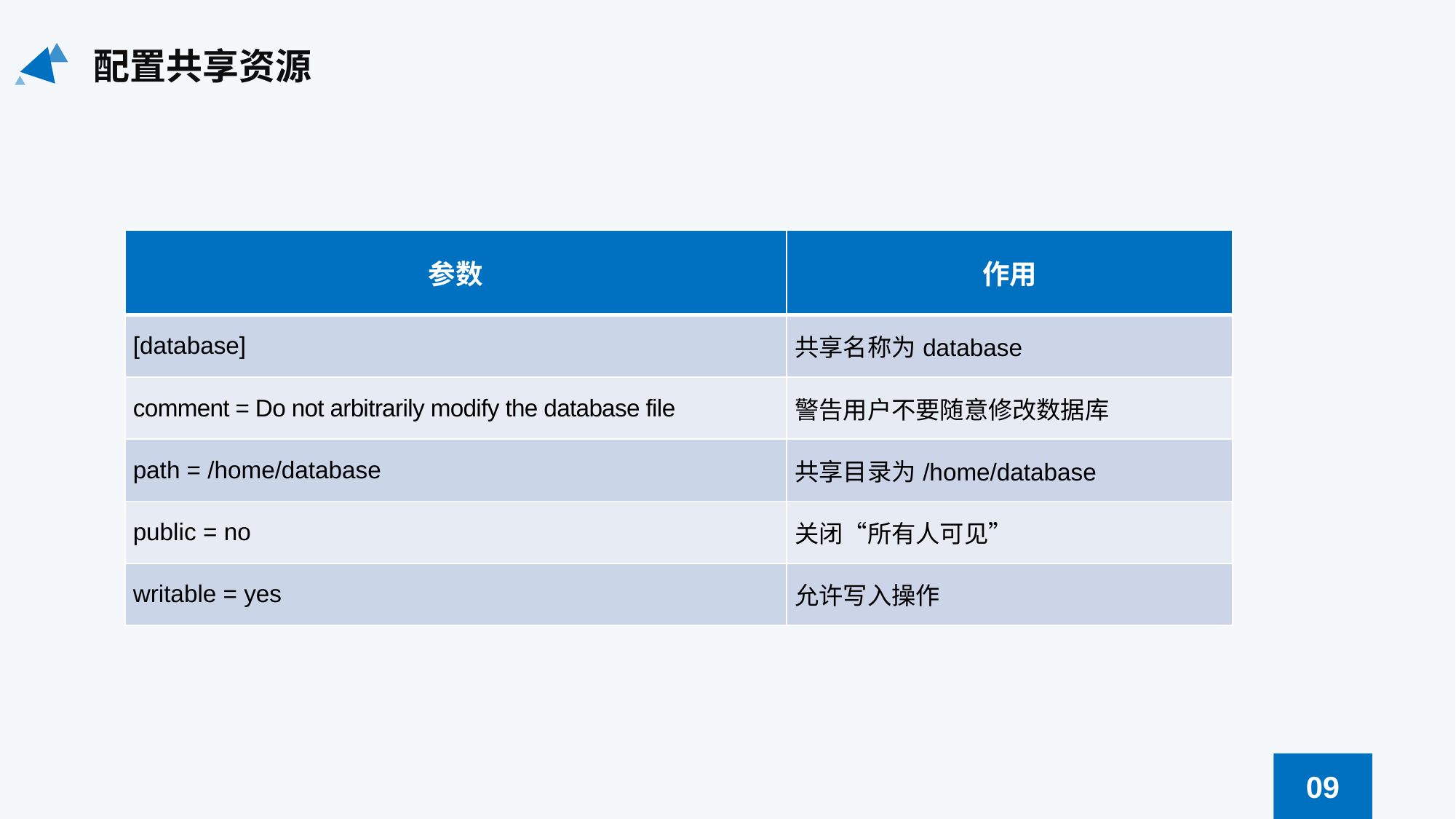

配置共享资源

| 参数 | 作用 |
| --- | --- |
| [database] | 共享名称为database |
| comment = Do not arbitrarily modify the database file | 警告用户不要随意修改数据库 |
| path = /home/database | 共享目录为/home/database |
| public = no | 关闭“所有人可见” |
| writable = yes | 允许写入操作 |

09